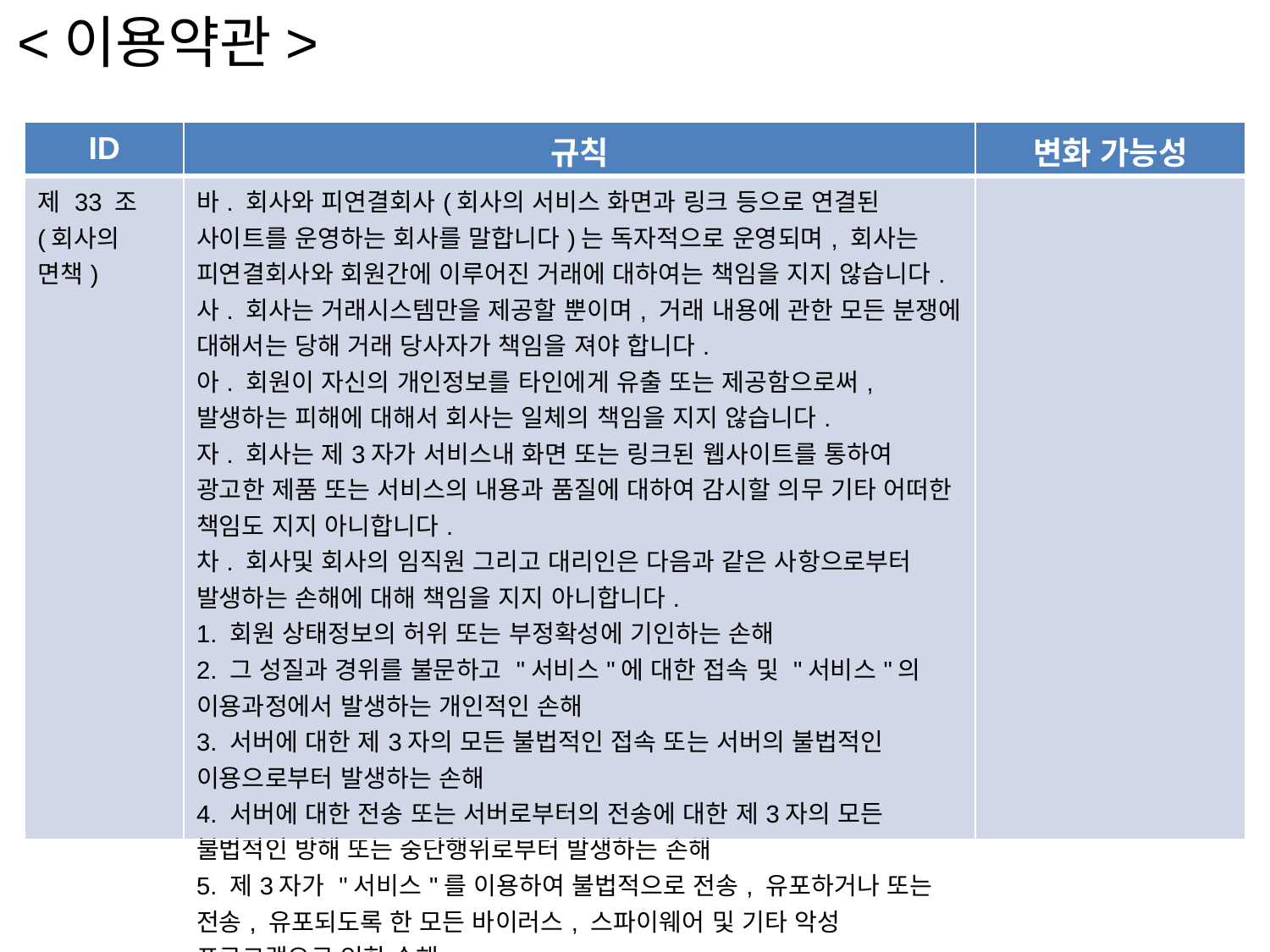

<이용약관>
| ID | 규칙 | 변화 가능성 |
| --- | --- | --- |
| 제 33 조 (회사의 면책) | 바. 회사와 피연결회사(회사의 서비스 화면과 링크 등으로 연결된 사이트를 운영하는 회사를 말합니다)는 독자적으로 운영되며, 회사는 피연결회사와 회원간에 이루어진 거래에 대하여는 책임을 지지 않습니다. 사. 회사는 거래시스템만을 제공할 뿐이며, 거래 내용에 관한 모든 분쟁에 대해서는 당해 거래 당사자가 책임을 져야 합니다. 아. 회원이 자신의 개인정보를 타인에게 유출 또는 제공함으로써, 발생하는 피해에 대해서 회사는 일체의 책임을 지지 않습니다. 자. 회사는 제3자가 서비스내 화면 또는 링크된 웹사이트를 통하여 광고한 제품 또는 서비스의 내용과 품질에 대하여 감시할 의무 기타 어떠한 책임도 지지 아니합니다. 차. 회사및 회사의 임직원 그리고 대리인은 다음과 같은 사항으로부터 발생하는 손해에 대해 책임을 지지 아니합니다. 1. 회원 상태정보의 허위 또는 부정확성에 기인하는 손해 2. 그 성질과 경위를 불문하고 "서비스"에 대한 접속 및 "서비스"의 이용과정에서 발생하는 개인적인 손해 3. 서버에 대한 제3자의 모든 불법적인 접속 또는 서버의 불법적인 이용으로부터 발생하는 손해 4. 서버에 대한 전송 또는 서버로부터의 전송에 대한 제3자의 모든 불법적인 방해 또는 중단행위로부터 발생하는 손해 5. 제3자가 "서비스"를 이용하여 불법적으로 전송, 유포하거나 또는 전송, 유포되도록 한 모든 바이러스, 스파이웨어 및 기타 악성 프로그램으로 인한 손해 |  |